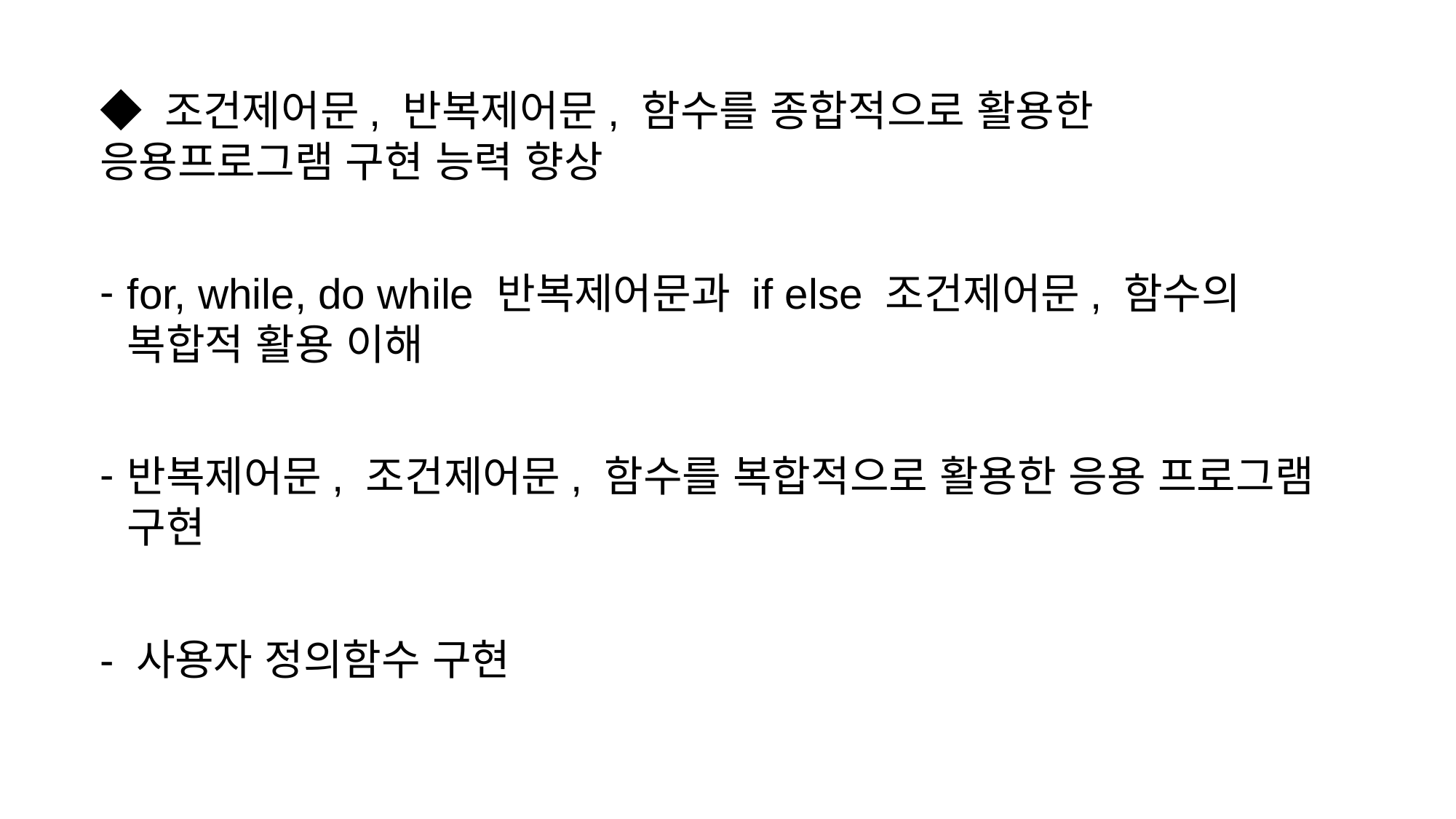

◆ 조건제어문, 반복제어문, 함수를 종합적으로 활용한 응용프로그램 구현 능력 향상

for, while, do while 반복제어문과 if else 조건제어문, 함수의 복합적 활용 이해

반복제어문, 조건제어문, 함수를 복합적으로 활용한 응용 프로그램 구현

- 사용자 정의함수 구현